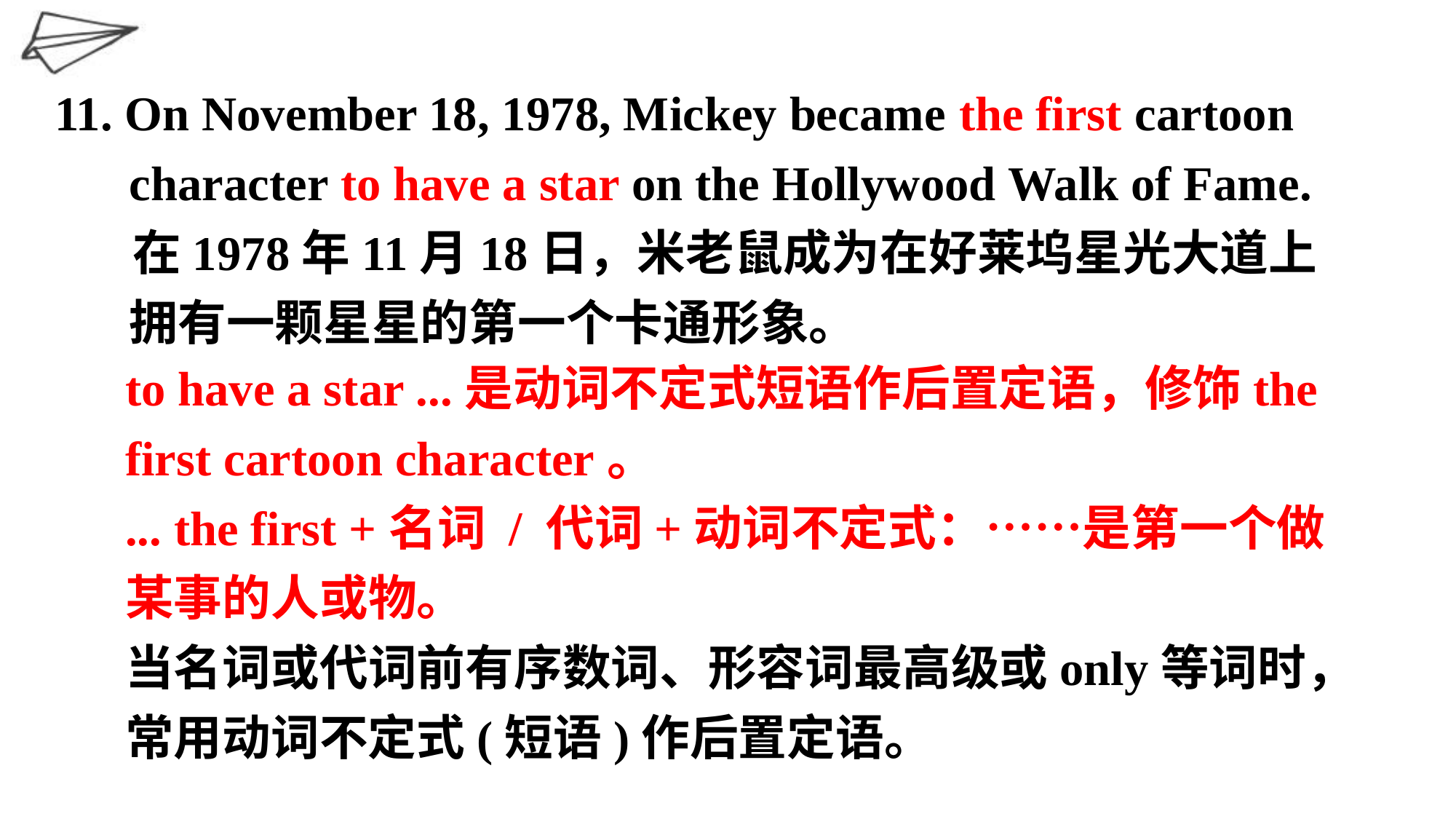

11. On November 18, 1978, Mickey became the first cartoon character to have a star on the Hollywood Walk of Fame.
      在1978年11月18日，米老鼠成为在好莱坞星光大道上拥有一颗星星的第一个卡通形象。
to have a star ...是动词不定式短语作后置定语，修饰the first cartoon character。
... the first +名词 / 代词+动词不定式：……是第一个做某事的人或物。
当名词或代词前有序数词、形容词最高级或only等词时，常用动词不定式(短语)作后置定语。